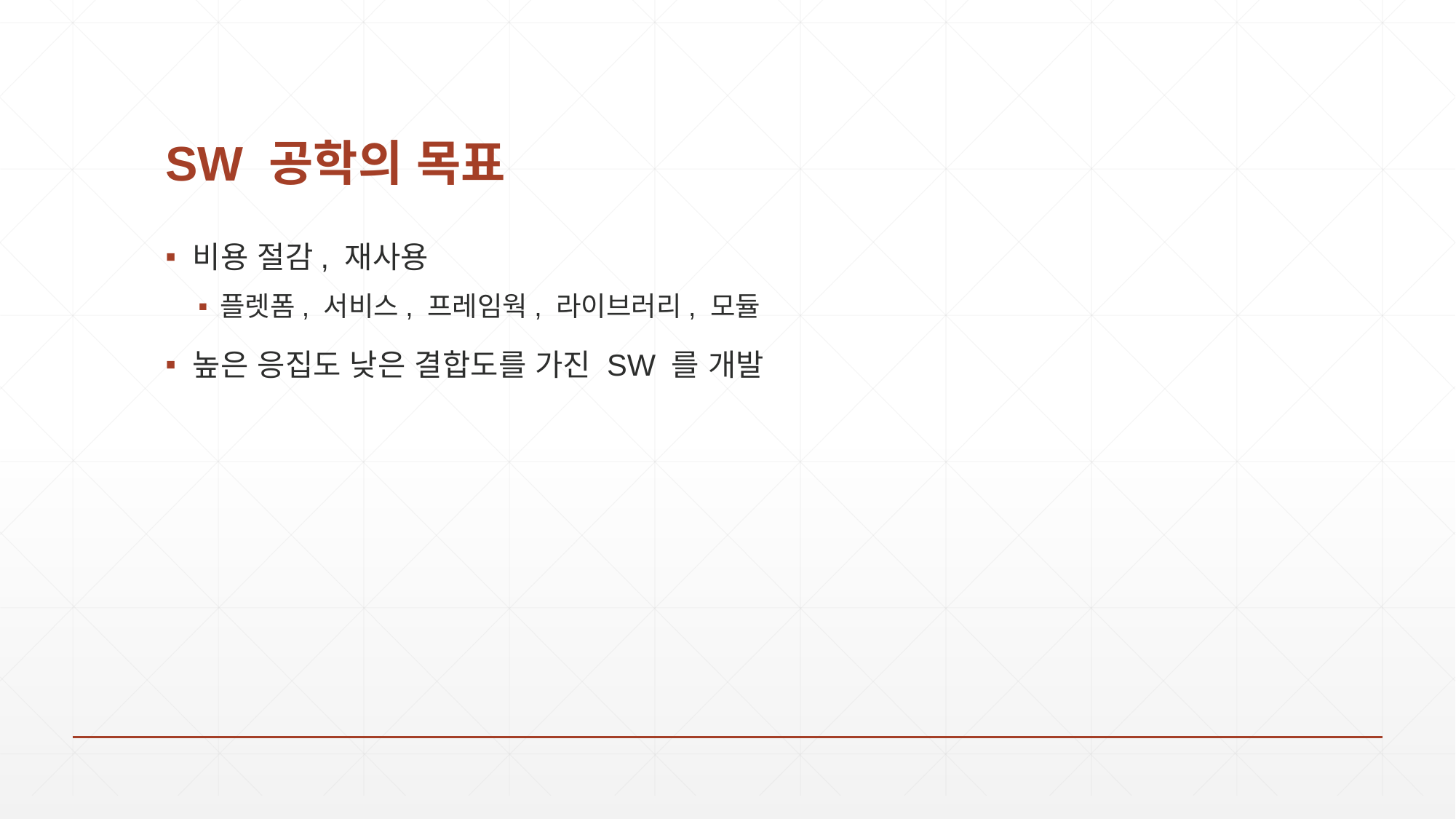

# SW 공학의 목표
비용 절감, 재사용
플렛폼, 서비스, 프레임웍, 라이브러리, 모듈
높은 응집도 낮은 결합도를 가진 SW 를 개발